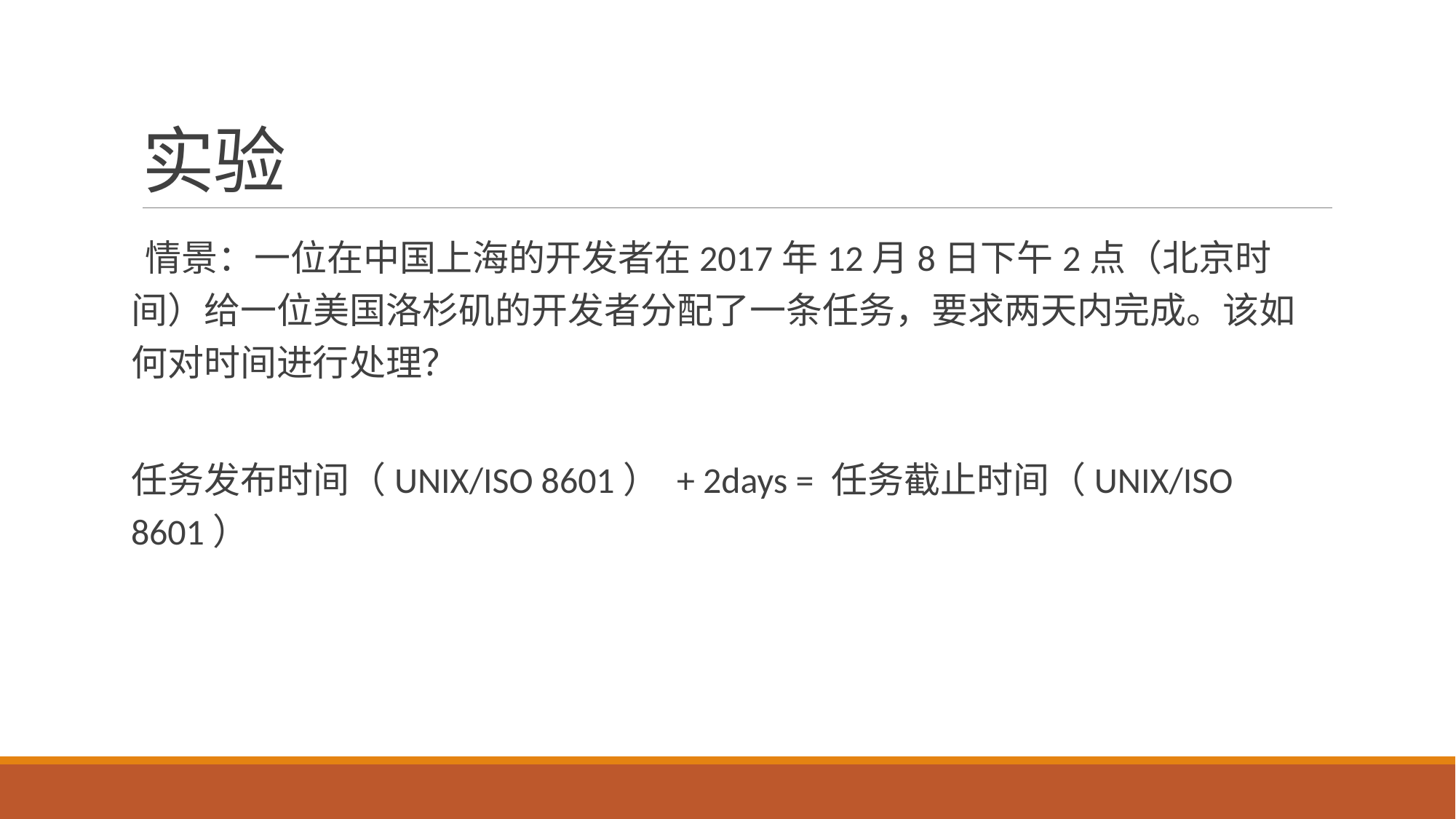

# 实验
 情景：一位在中国上海的开发者在2017年12月8日下午2点（北京时间）给一位美国洛杉矶的开发者分配了一条任务，要求两天内完成。该如何对时间进行处理？

任务发布时间（UNIX/ISO 8601） + 2days = 任务截止时间（UNIX/ISO 8601）